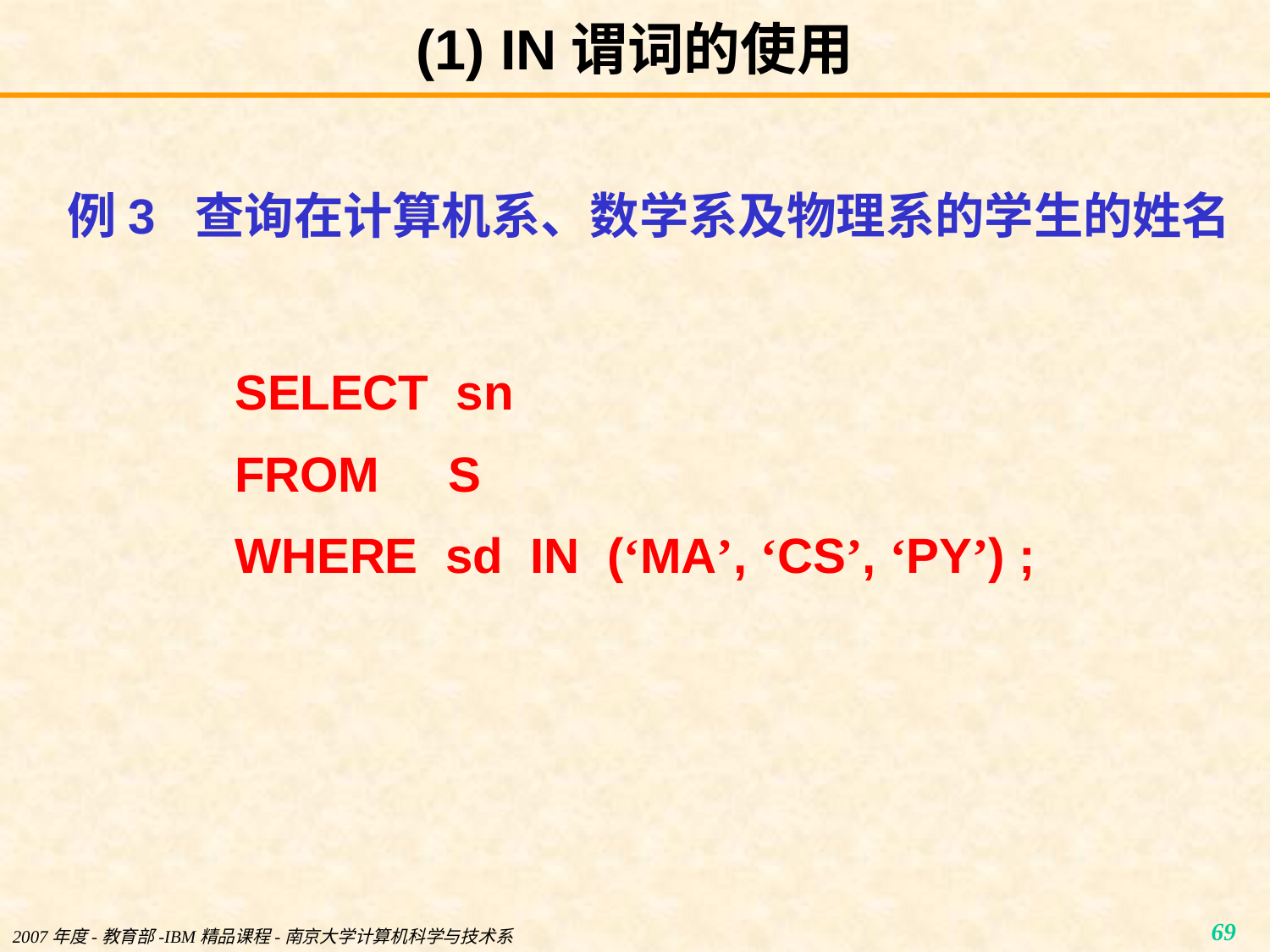

# (1) IN谓词的使用
例3  查询在计算机系、数学系及物理系的学生的姓名
SELECT  sn
FROM     S
WHERE  sd  IN  (‘MA’, ‘CS’, ‘PY’) ;
69
2007年度-教育部-IBM精品课程-南京大学计算机科学与技术系